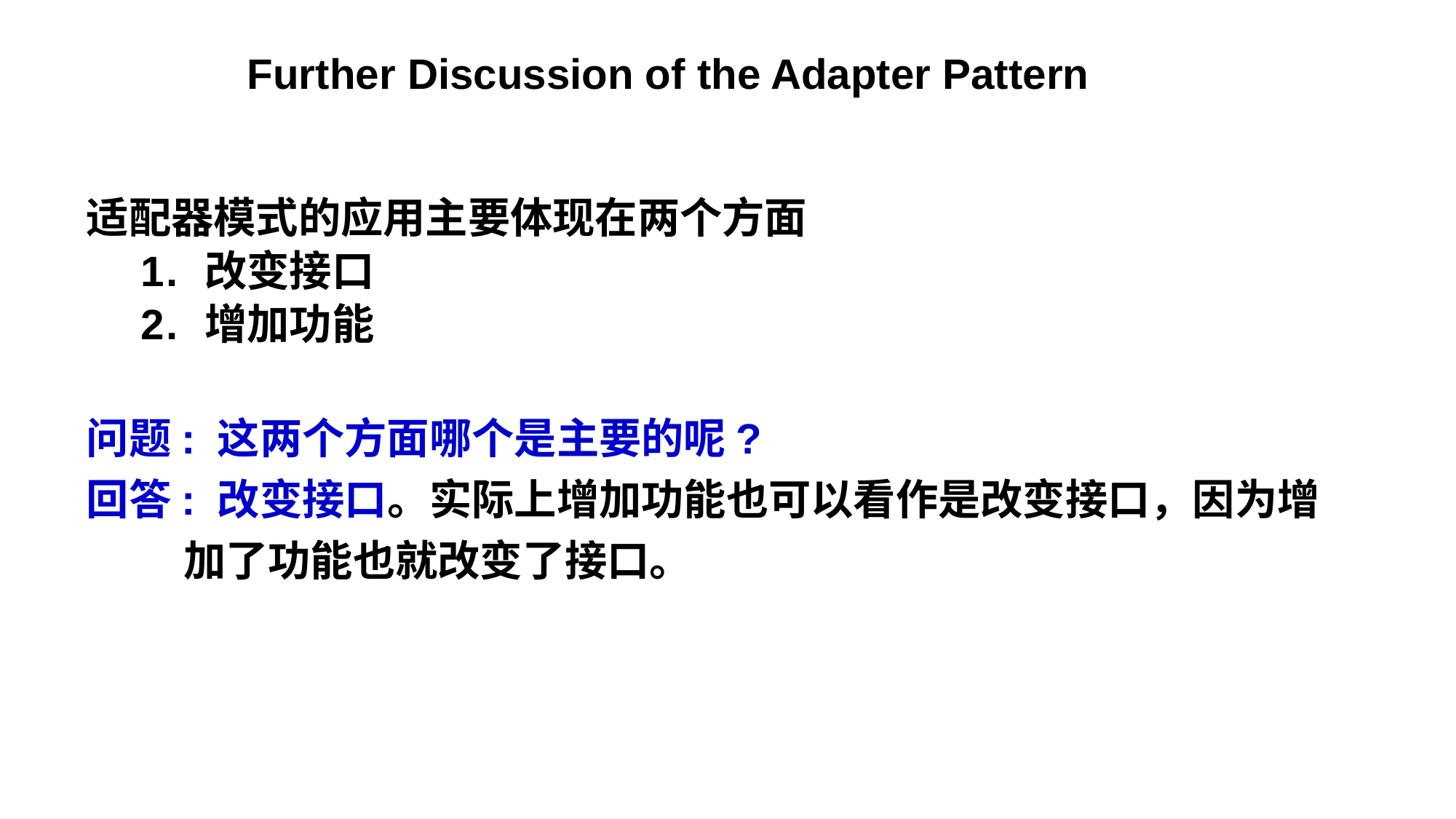

# Further Discussion of the Adapter Pattern
适配器模式的应用主要体现在两个方面
改变接口
增加功能

问题: 这两个方面哪个是主要的呢?
回答: 改变接口。实际上增加功能也可以看作是改变接口，因为增
         加了功能也就改变了接口。
51